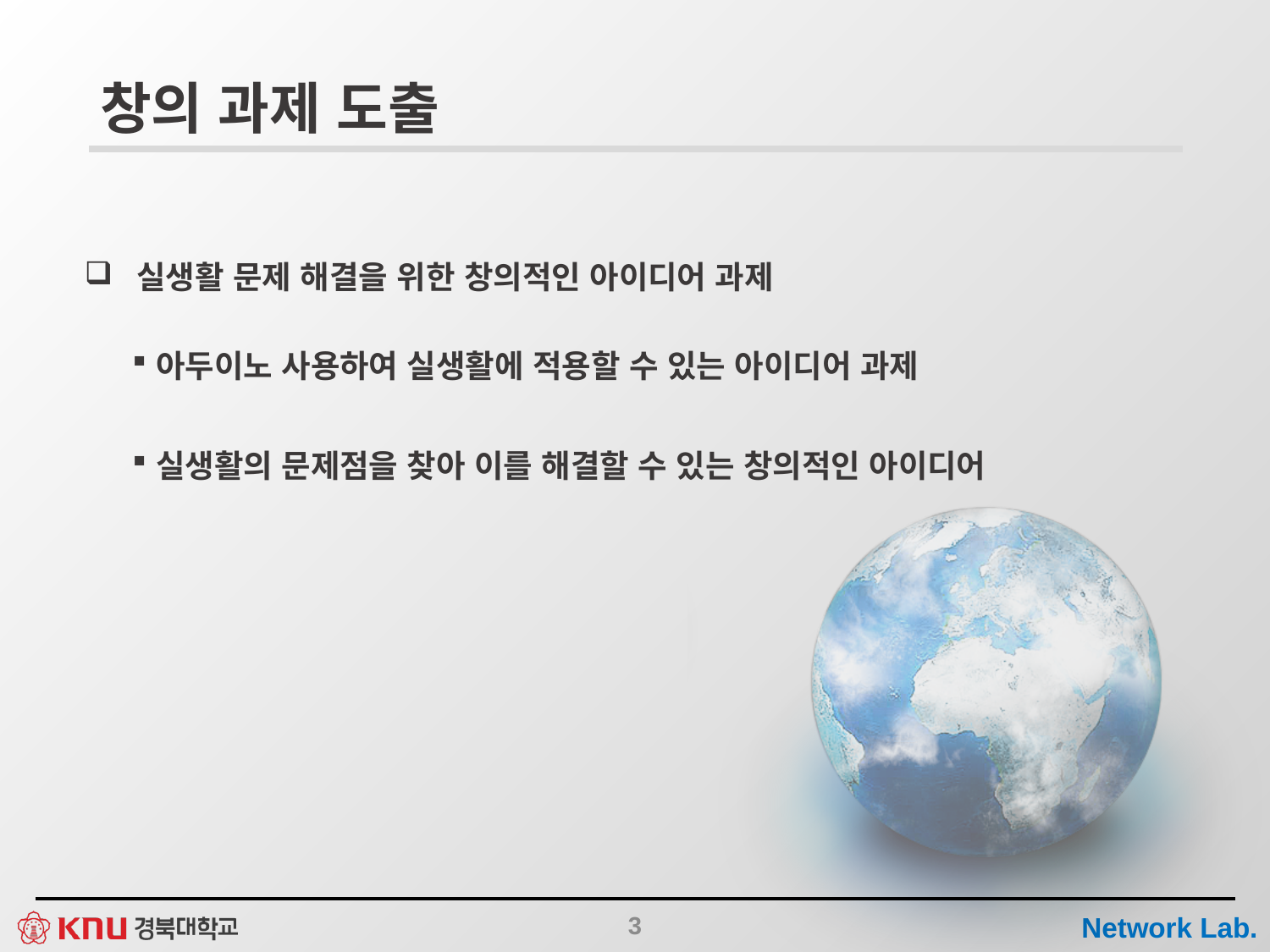

# 창의 과제 도출
  실생활 문제 해결을 위한 창의적인 아이디어 과제

아두이노 사용하여 실생활에 적용할 수 있는 아이디어 과제

실생활의 문제점을 찾아 이를 해결할 수 있는 창의적인 아이디어
3